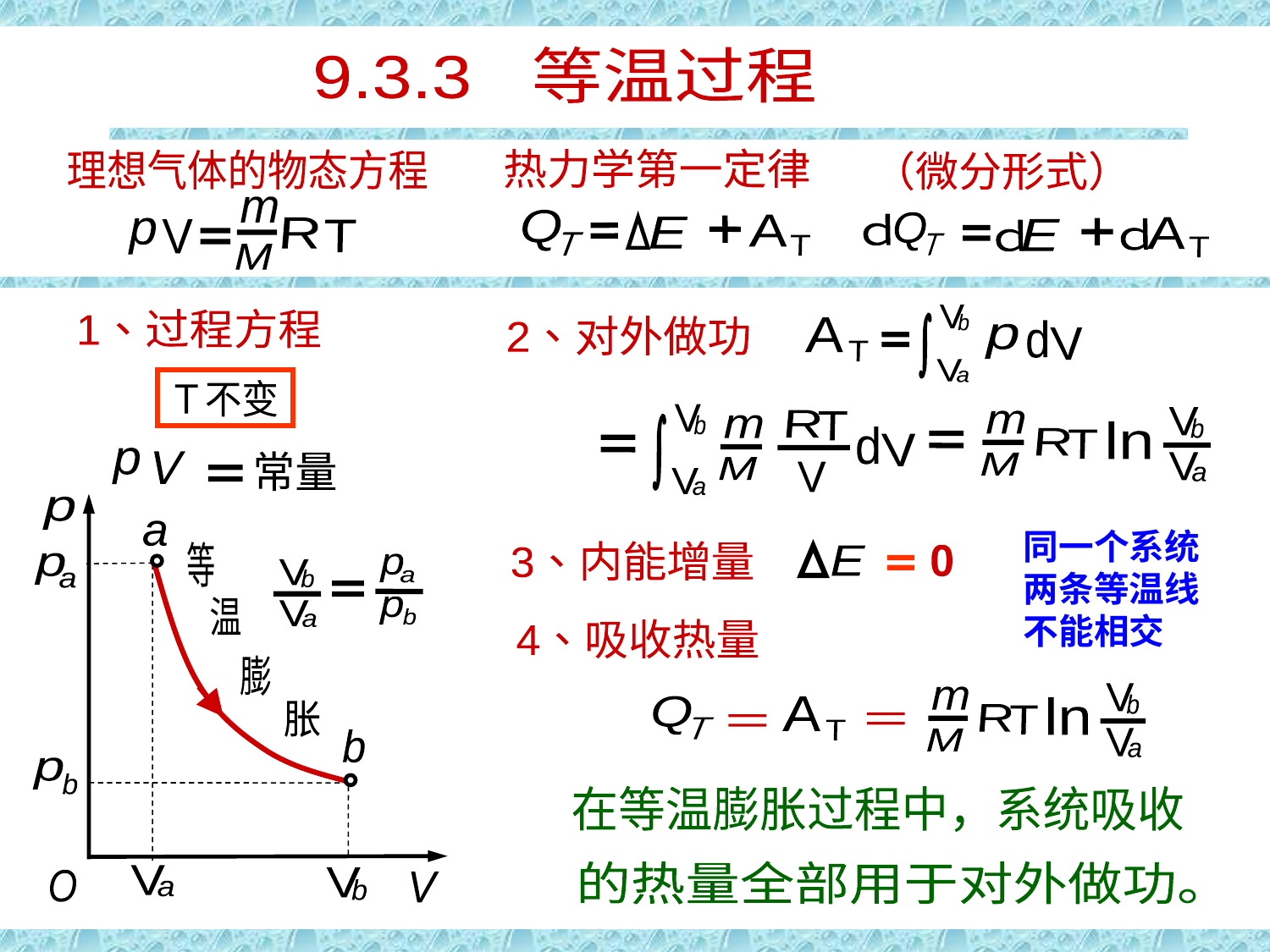

等温过程
9.3.3   等温过程

热力学第一定律
理想气体的物态方程
（微分形式）
m

M
Q
Ｔ
Q
Ｔ
ｄ
A

E

A
R
p

ｄ
E
V

T
ｄ

T
T

V
b

V
a
A
T
d
V
p

2、对外做功
1、过程方程

Ｔ不变
p
Ｖ
常量

V
b

V
a
V
b

V
a
m

M
ln
R
T
R
T
m

M

d
V

V

p
p
a

p
b

V
a
V
b
O
V
同一个系统两条等温线不能相交
a

等
p
a

p
b
V
b

V
a

温
膨
胀
b

3、内能增量
0

E

4、吸收热量
V
b

V
a
m

M
ln
R
T
=
Q
Ｔ
A
=
T
在等温膨胀过程中，系统吸收
的热量全部用于对外做功。